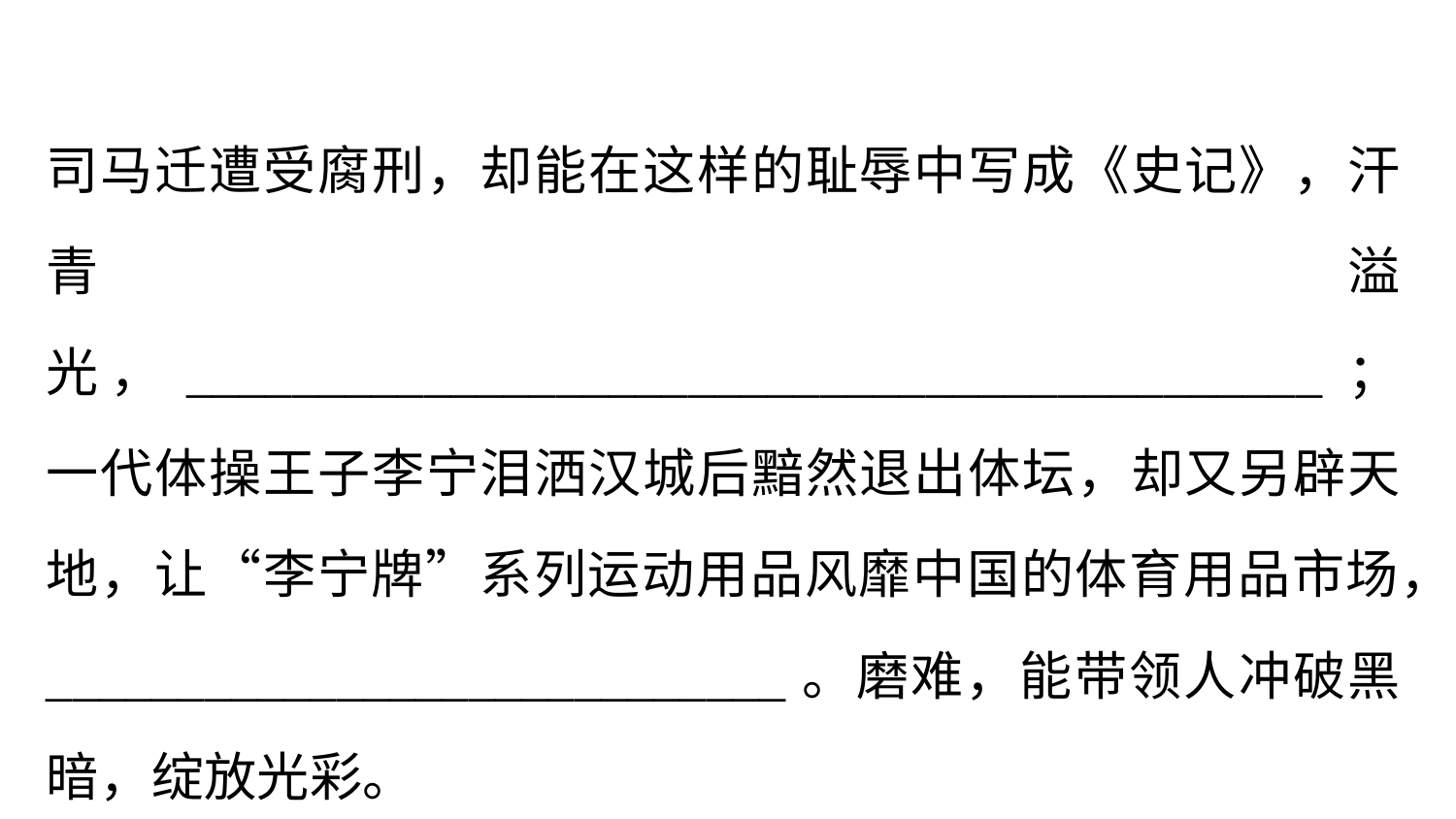

司马迁遭受腐刑，却能在这样的耻辱中写成《史记》，汗青溢光，___________________________________________；一代体操王子李宁泪洒汉城后黯然退出体坛，却又另辟天地，让“李宁牌”系列运动用品风靡中国的体育用品市场，____________________________。磨难，能带领人冲破黑暗，绽放光彩。